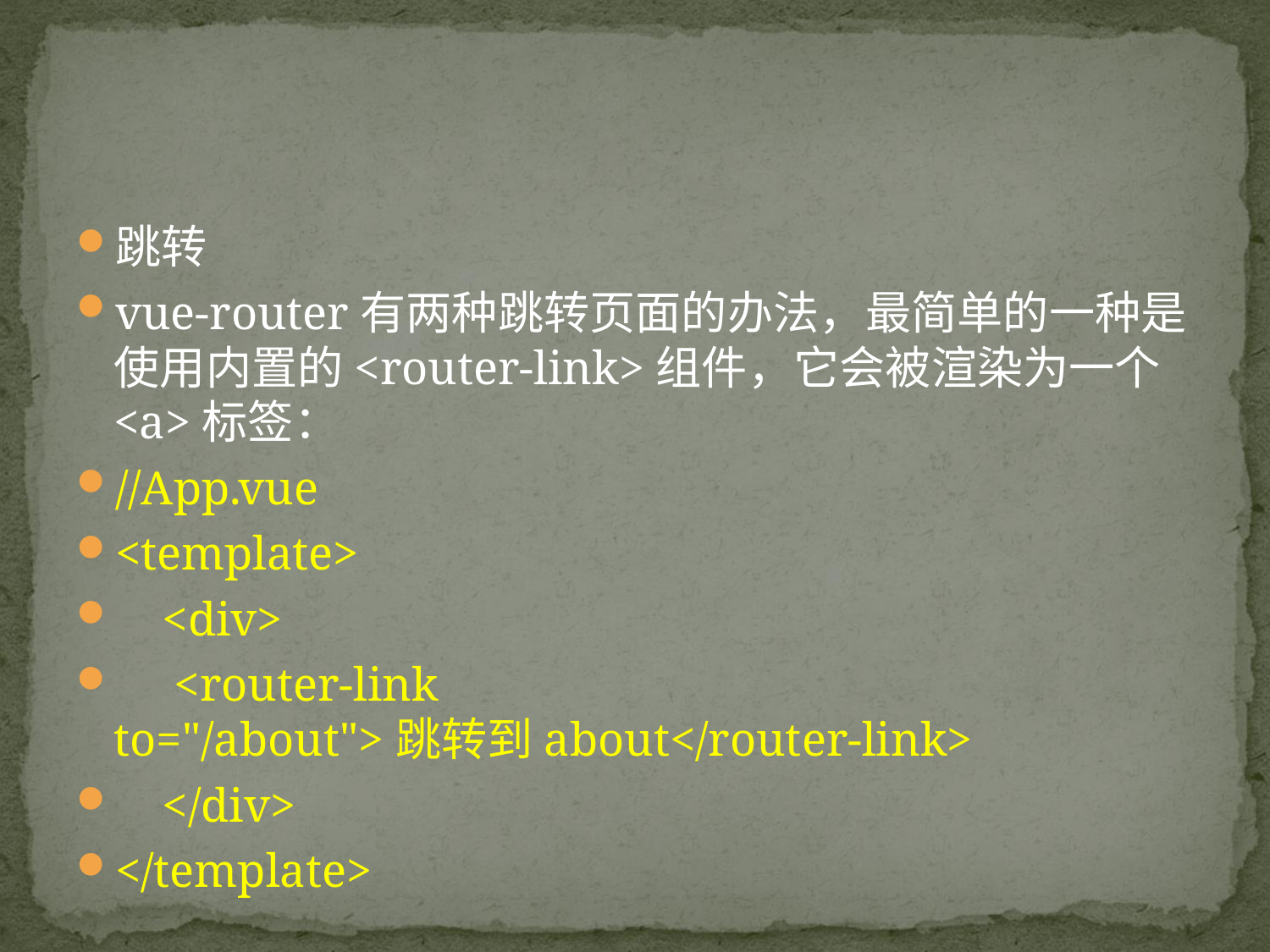

#
跳转
vue-router有两种跳转页面的办法，最简单的一种是使用内置的<router-link>组件，它会被渲染为一个<a>标签：
//App.vue
<template>
    <div>
     <router-link to="/about">跳转到about</router-link>
    </div>
</template>